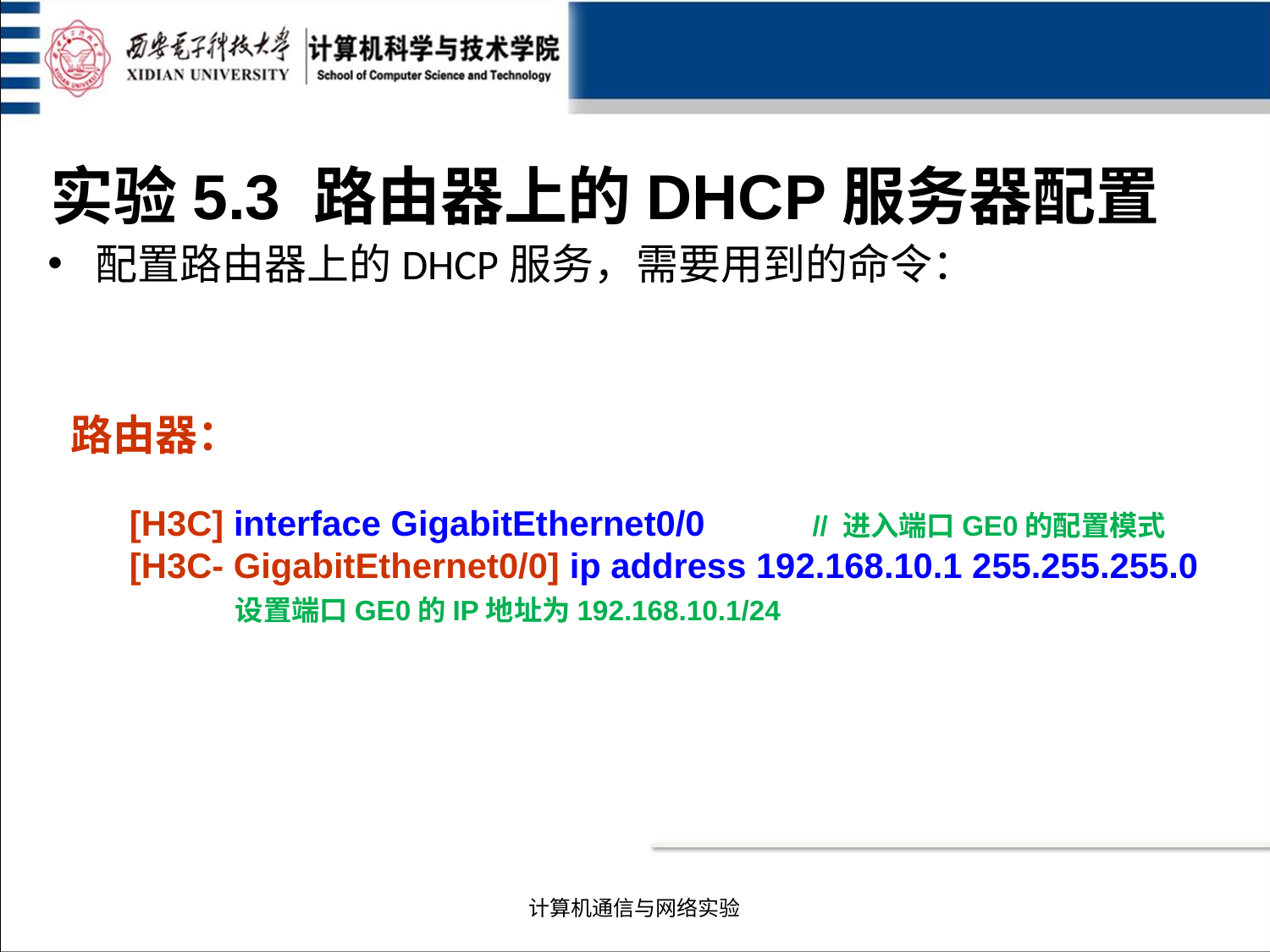

实验5.3 路由器上的DHCP服务器配置
配置路由器上的DHCP服务，需要用到的命令：
路由器：

      [H3C] interface GigabitEthernet0/0           // 进入端口GE0的配置模式
      [H3C- GigabitEthernet0/0] ip address 192.168.10.1 255.255.255.0                    设置端口GE0的IP地址为192.168.10.1/24
计算机通信与网络实验